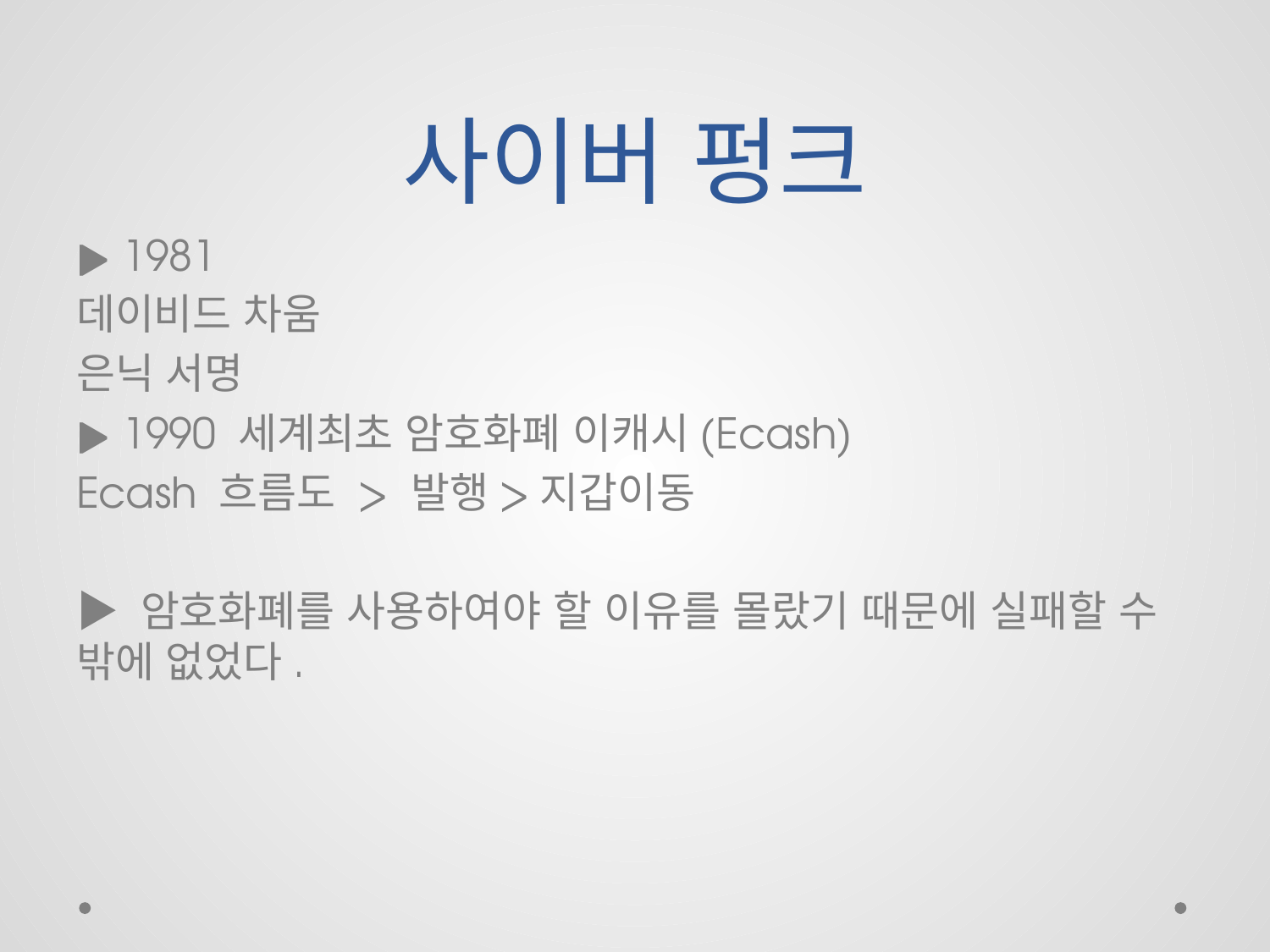

# 사이버 펑크
▶ 1981
데이비드 차움
은닉 서명
▶ 1990 세계최초 암호화폐 이캐시(Ecash)
Ecash 흐름도 > 발행>지갑이동

▶ 암호화폐를 사용하여야 할 이유를 몰랐기 때문에 실패할 수 밖에 없었다.